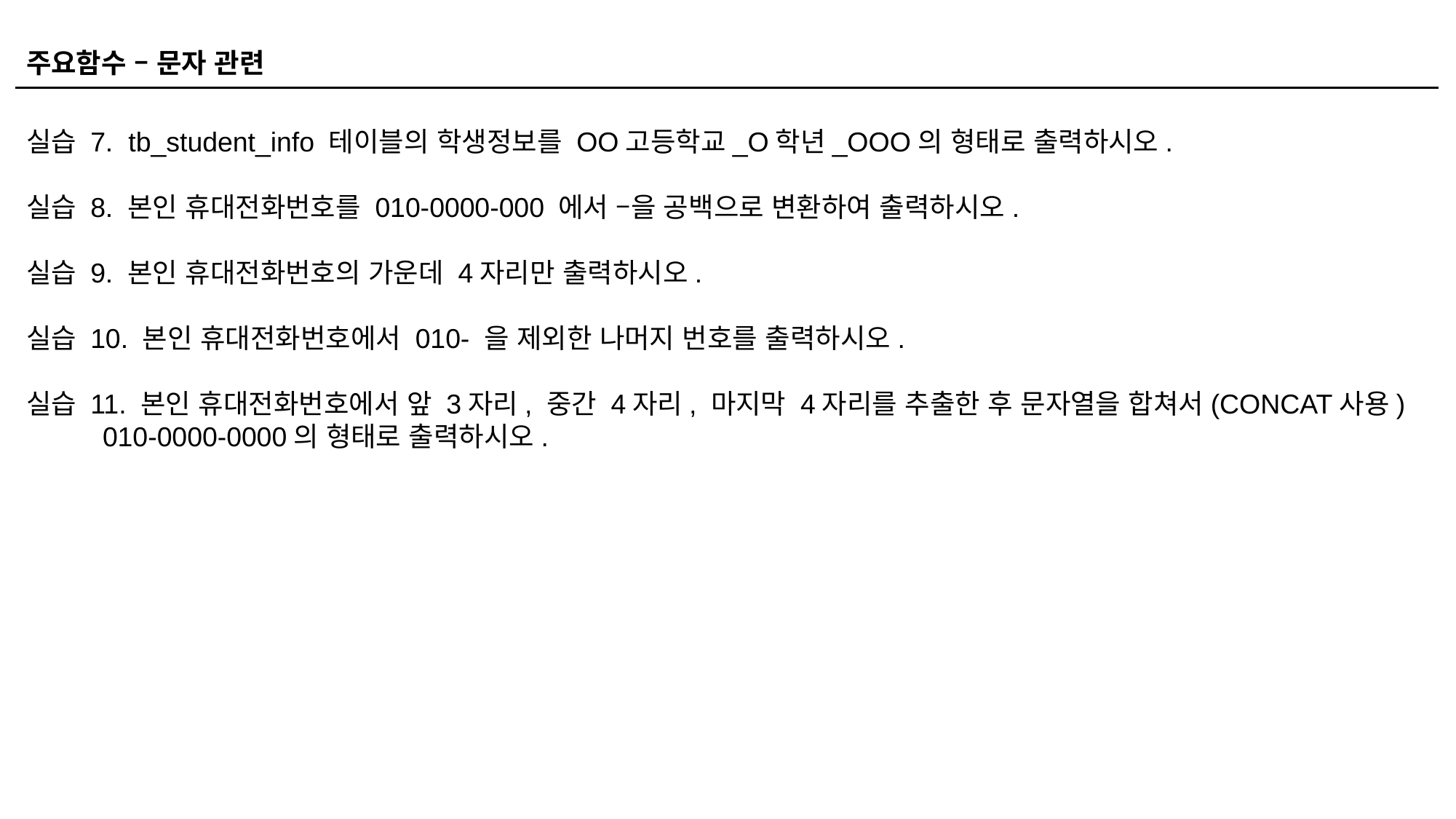

주요함수 – 문자 관련
실습 7.  tb_student_info 테이블의 학생정보를 OO고등학교_O학년_OOO의 형태로 출력하시오.

실습 8. 본인 휴대전화번호를 010-0000-000 에서 –을 공백으로 변환하여 출력하시오.

실습 9. 본인 휴대전화번호의 가운데 4자리만 출력하시오.

실습 10. 본인 휴대전화번호에서 010- 을 제외한 나머지 번호를 출력하시오.

실습 11. 본인 휴대전화번호에서 앞 3자리, 중간 4자리, 마지막 4자리를 추출한 후 문자열을 합쳐서(CONCAT사용)
          010-0000-0000의 형태로 출력하시오.